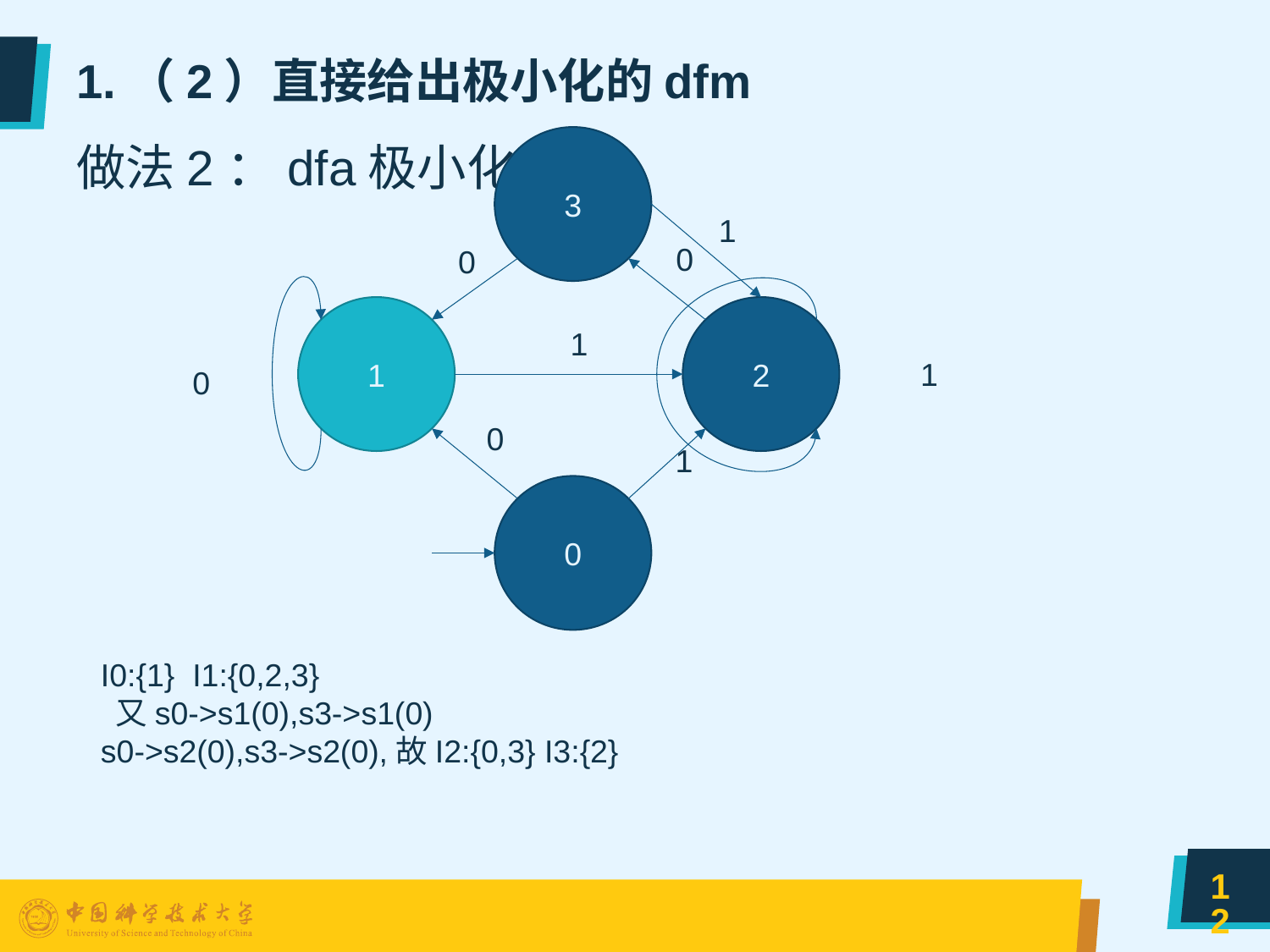

# 1.（2）直接给出极小化的dfm
3
做法2：dfa极小化
1
0
0
1
2
1
1
0
0
1
0
I0:{1}  I1:{0,2,3}
 又s0->s1(0),s3->s1(0)
s0->s2(0),s3->s2(0),故I2:{0,3} I3:{2}
12